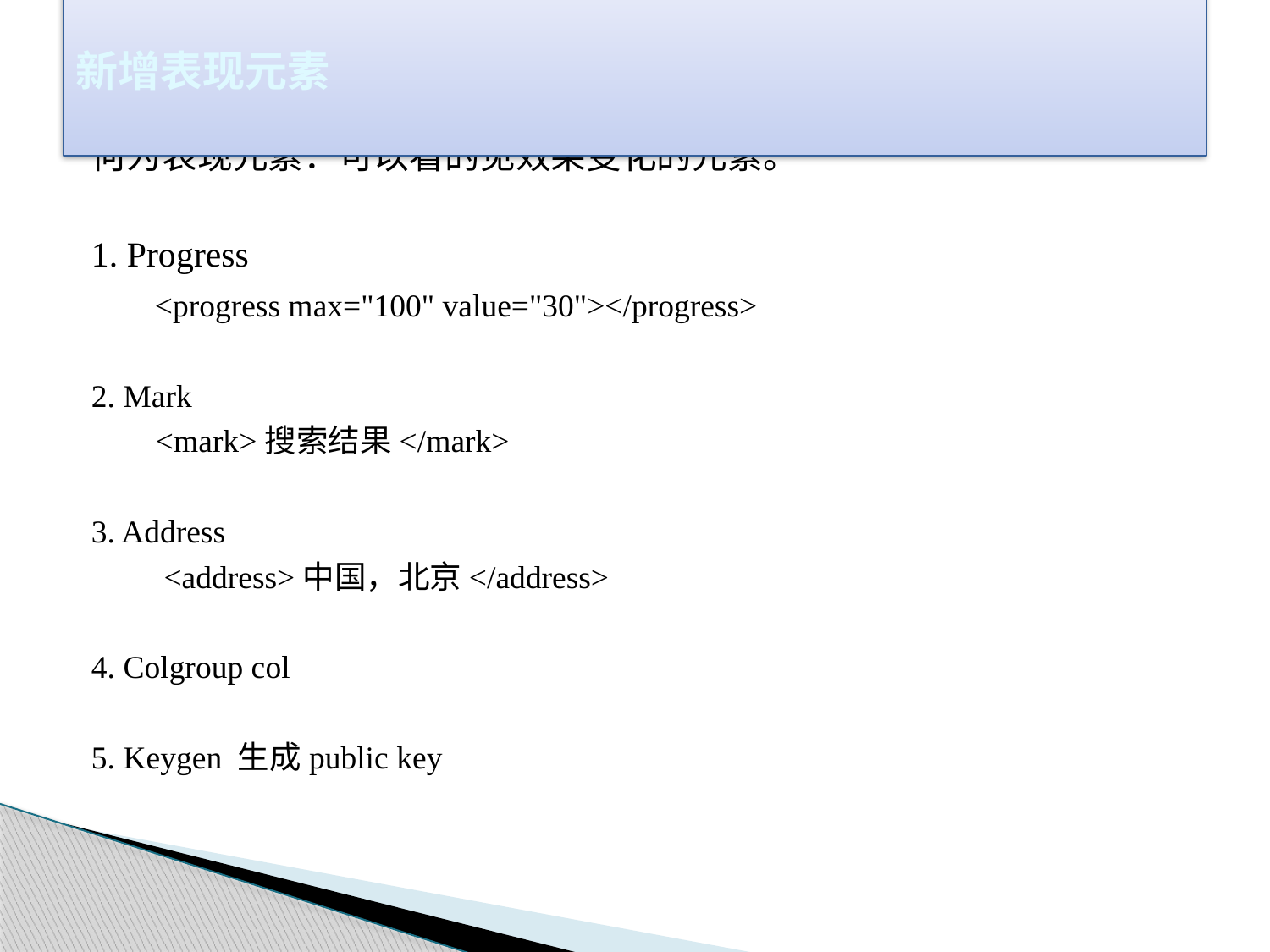

# 新增表现元素
何为表现元素：可以看的见效果变化的元素。

1. Progress
	<progress max="100" value="30"></progress>

2. Mark
        <mark>搜索结果</mark>

3. Address
         <address>中国，北京</address>

4. Colgroup col

5. Keygen 生成public key